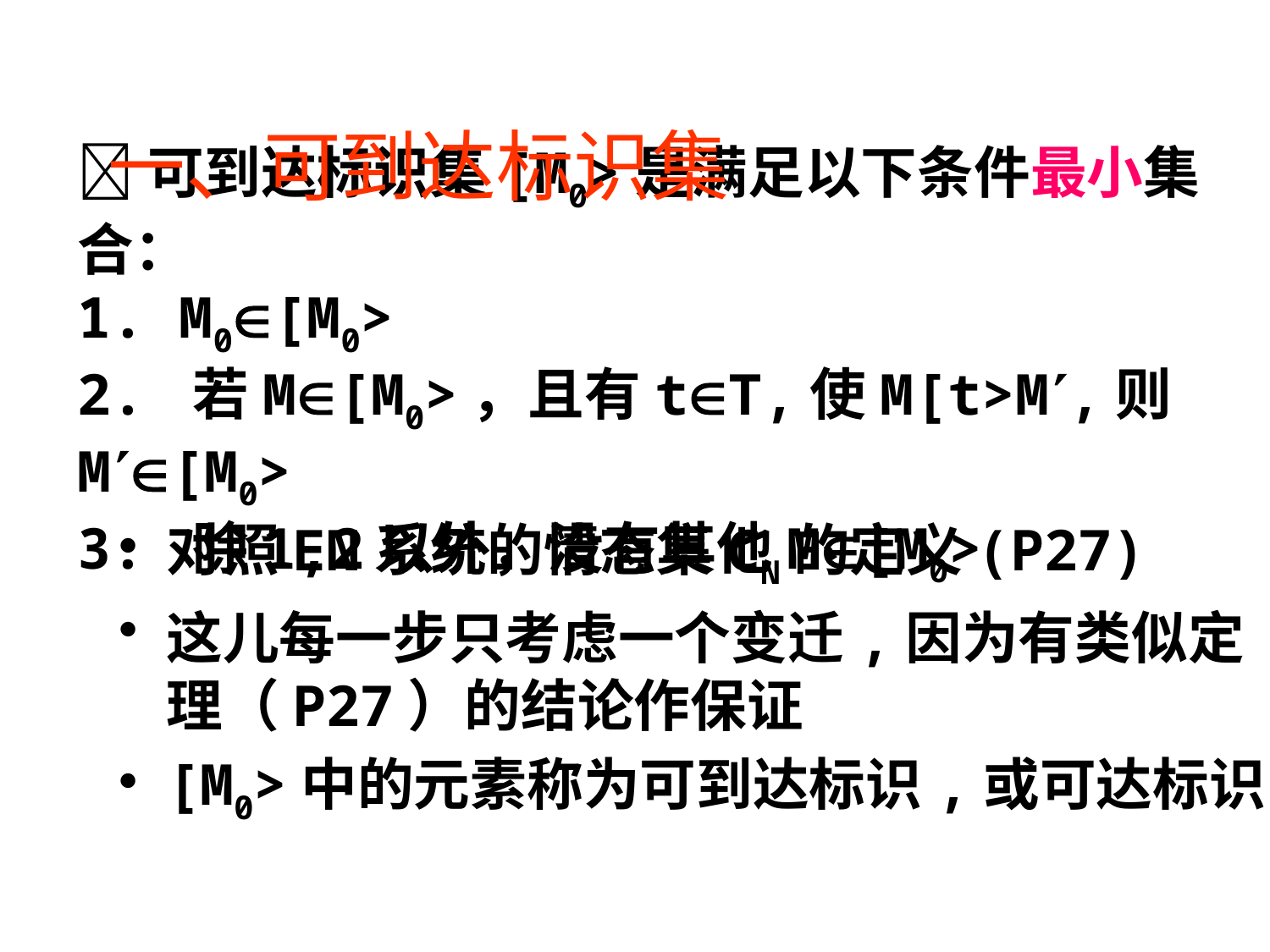

# 一、可到达标识集
Σ可到达标识集[M0>是满足以下条件最小集合：
1. M0∈[M0>
2. 若M∈[M0>，且有t∈T,使M[t>M′,则M′∈[M0>
3. 除1,2以外，没有其他M∈[M0>
对照EN系统的情态集CN的定义(P27)
这儿每一步只考虑一个变迁,因为有类似定理（P27）的结论作保证
[M0>中的元素称为可到达标识,或可达标识